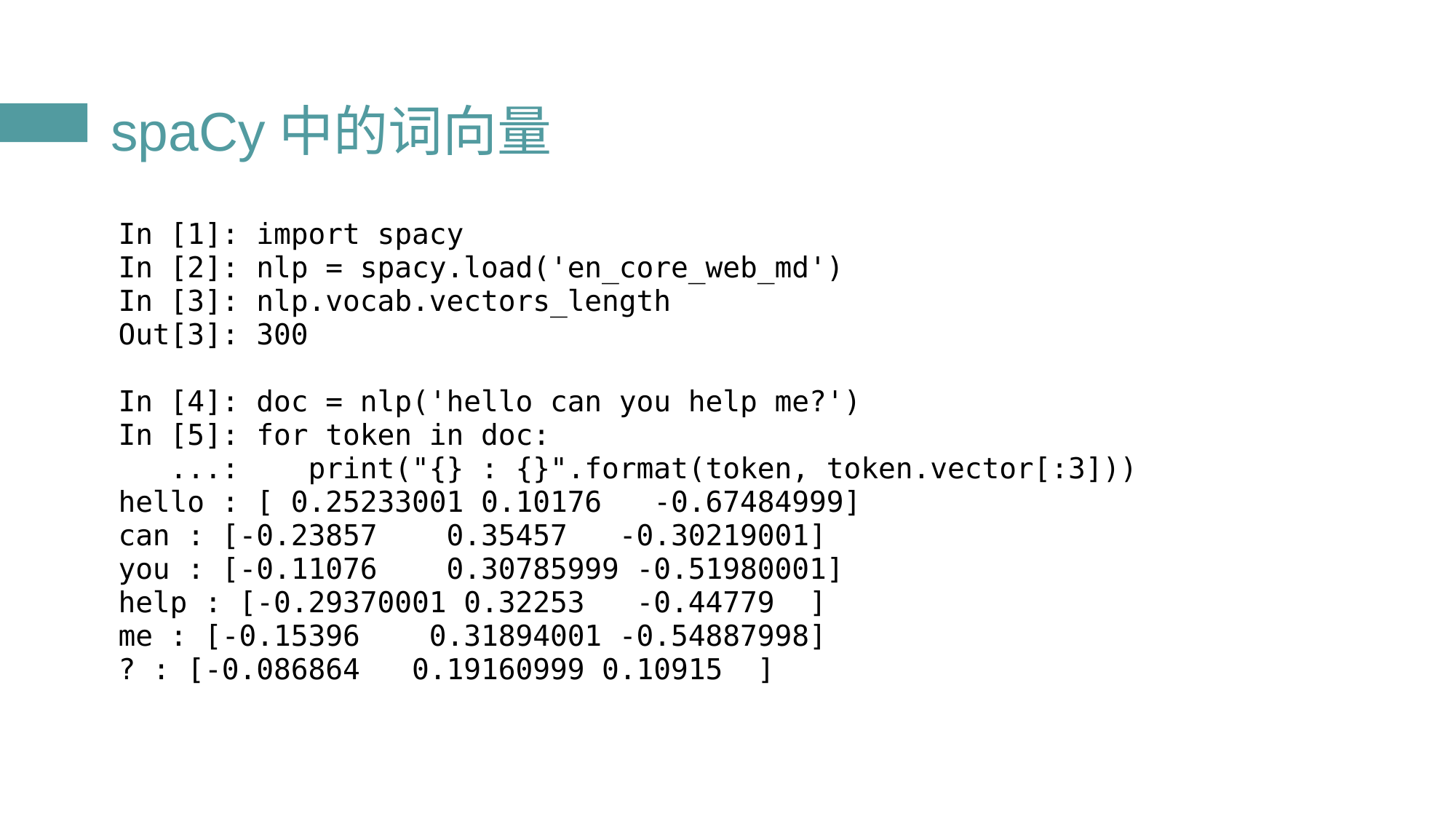

# spaCy中的词向量

In [1]: import spacy
In [2]: nlp = spacy.load('en_core_web_md')
In [3]: nlp.vocab.vectors_length
Out[3]: 300

In [4]: doc = nlp('hello can you help me?')
In [5]: for token in doc:
   ...:    print("{} : {}".format(token, token.vector[:3]))
hello : [ 0.25233001 0.10176   -0.67484999]
can : [-0.23857    0.35457   -0.30219001]
you : [-0.11076    0.30785999 -0.51980001]
help : [-0.29370001 0.32253   -0.44779  ]
me : [-0.15396    0.31894001 -0.54887998]
? : [-0.086864   0.19160999 0.10915  ]